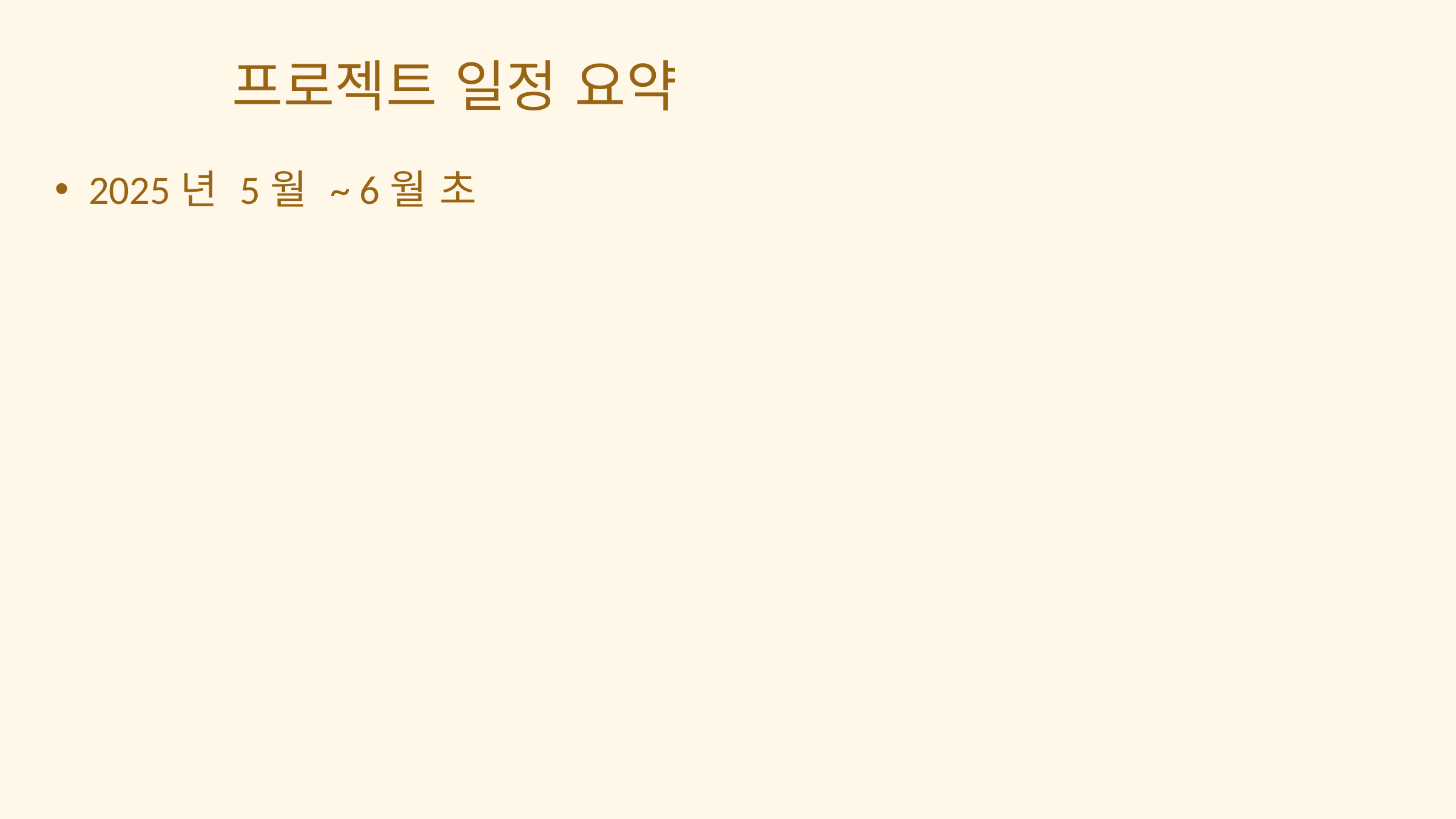

프로젝트 일정 요약
2025년 5월 ~ 6월 초